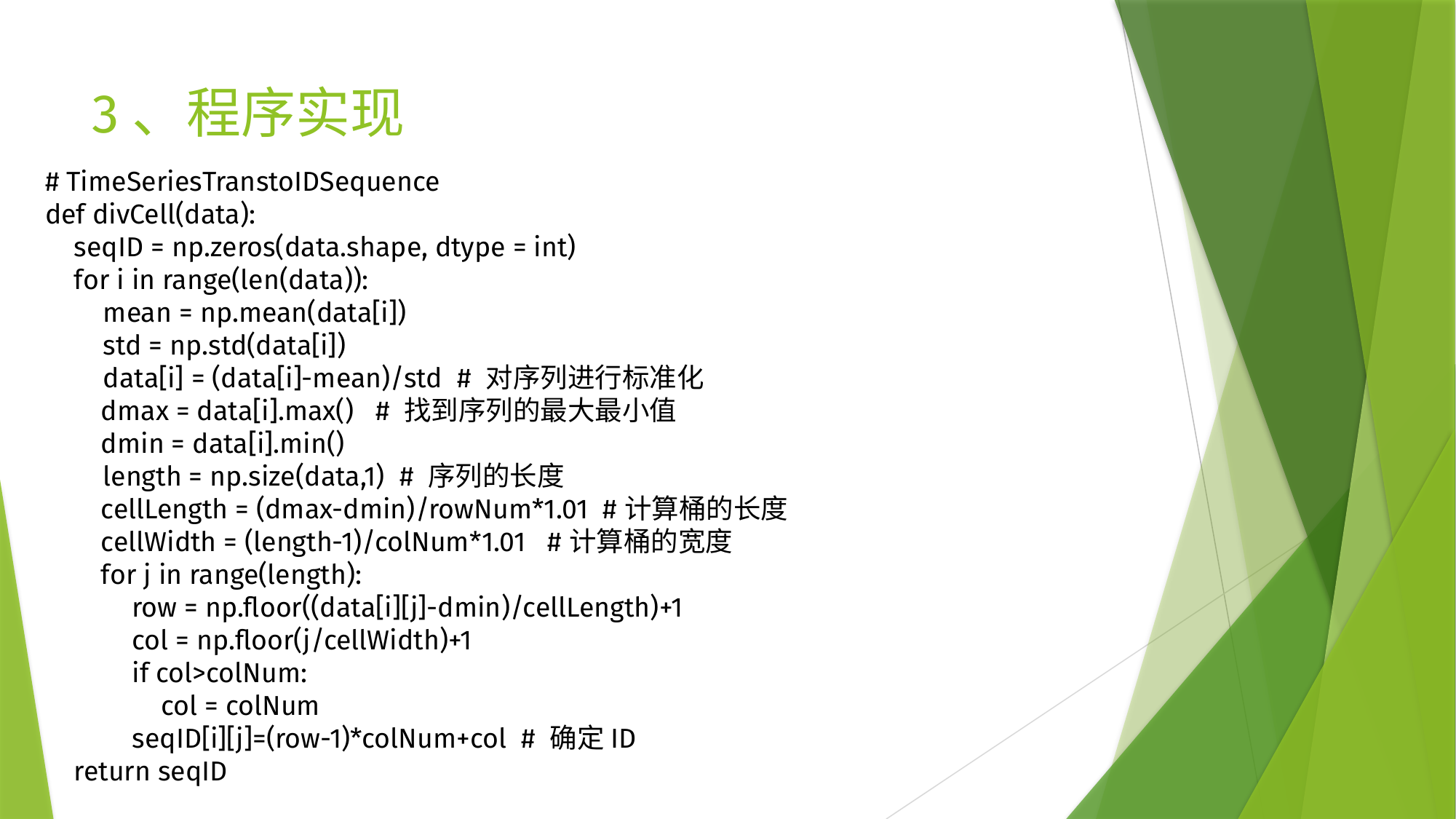

# 3、程序实现
# TimeSeriesTranstoIDSequence def divCell(data): seqID = np.zeros(data.shape, dtype = int) for i in range(len(data)): mean = np.mean(data[i]) std = np.std(data[i]) data[i] = (data[i]-mean)/std  # 对序列进行标准化 dmax = data[i].max()   # 找到序列的最大最小值 dmin = data[i].min() length = np.size(data,1)  # 序列的长度 cellLength = (dmax-dmin)/rowNum*1.01  #计算桶的长度 cellWidth = (length-1)/colNum*1.01   #计算桶的宽度 for j in range(length): row = np.floor((data[i][j]-dmin)/cellLength)+1 col = np.floor(j/cellWidth)+1 if col>colNum: col = colNum seqID[i][j]=(row-1)*colNum+col  # 确定ID return seqID